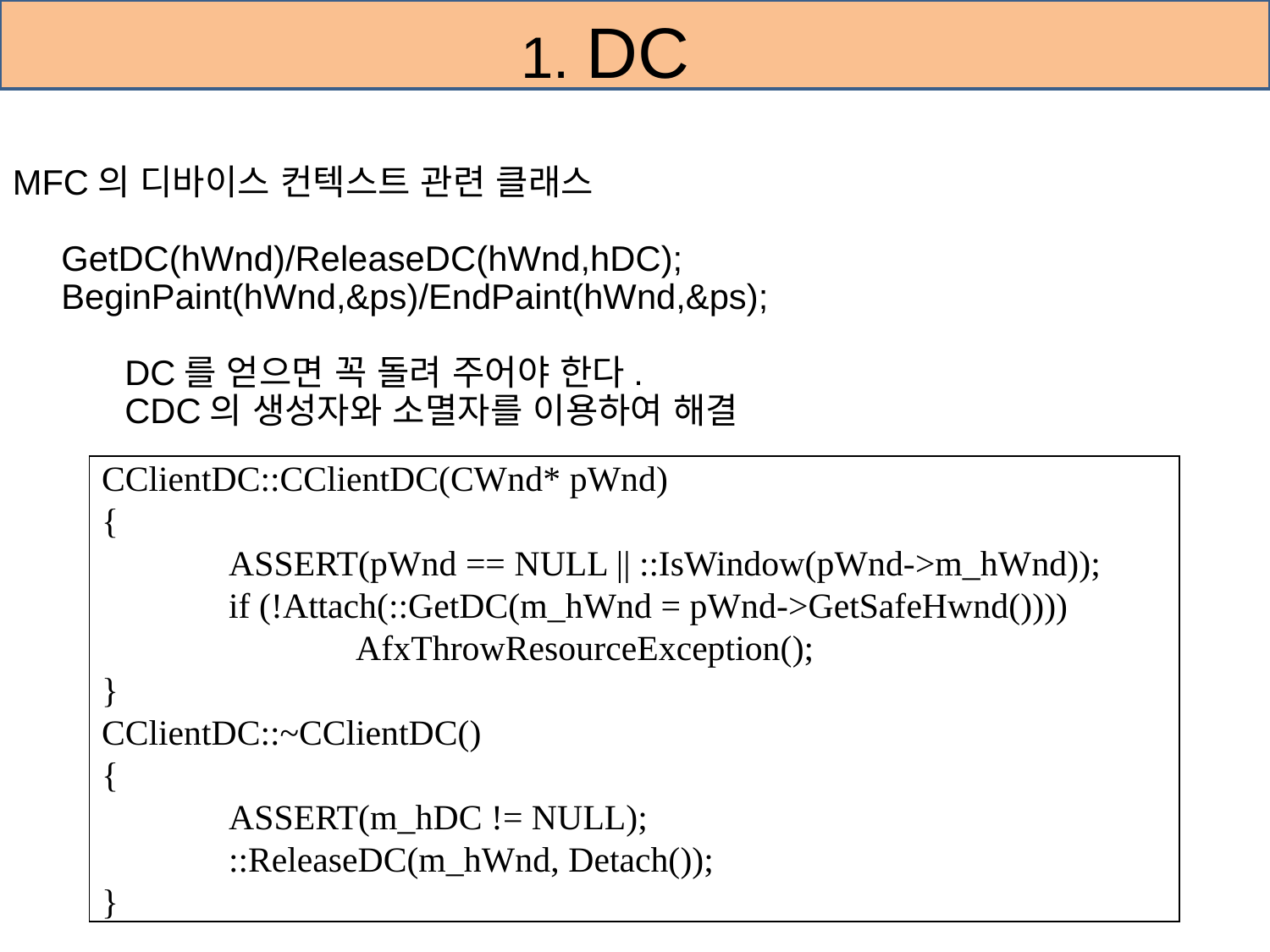

# 1. DC
MFC의 디바이스 컨텍스트 관련 클래스

     GetDC(hWnd)/ReleaseDC(hWnd,hDC);
     BeginPaint(hWnd,&ps)/EndPaint(hWnd,&ps);

     DC를 얻으면 꼭 돌려 주어야 한다.
     CDC의 생성자와 소멸자를 이용하여 해결

CClientDC::CClientDC(CWnd* pWnd)
{
	ASSERT(pWnd == NULL || ::IsWindow(pWnd->m_hWnd));
	if (!Attach(::GetDC(m_hWnd = pWnd->GetSafeHwnd())))
		AfxThrowResourceException();
}
CClientDC::~CClientDC()
{
	ASSERT(m_hDC != NULL);
	::ReleaseDC(m_hWnd, Detach());
}